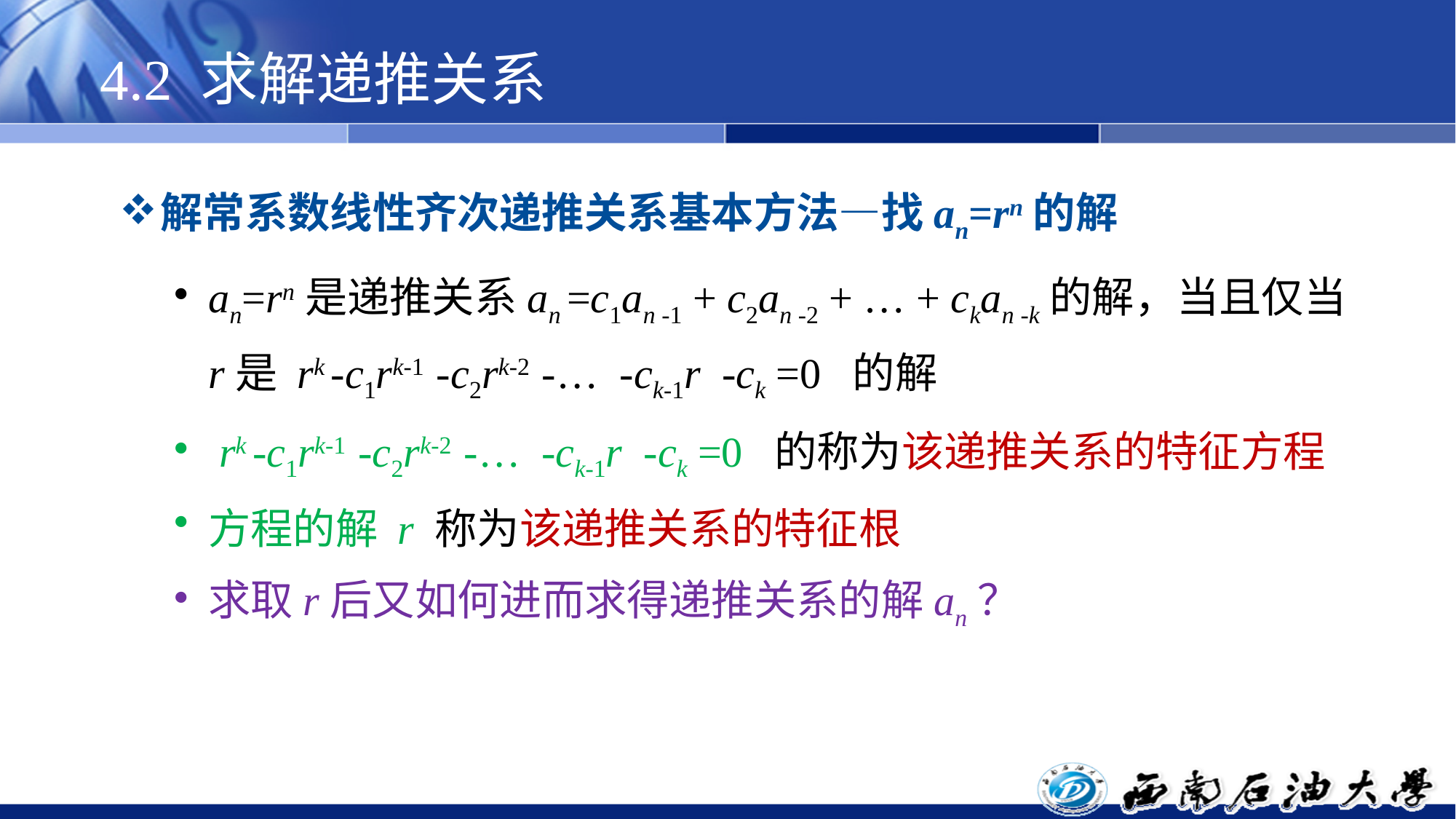

# 4.2 求解递推关系
解常系数线性齐次递推关系基本方法—找an=rn的解
an=rn是递推关系an =c1an -1 + c2an -2 + … + ckan -k的解，当且仅当   r是 rk -c1rk-1  -c2rk-2  -…  -ck-1r  -ck =0  的解
 rk -c1rk-1  -c2rk-2  -…  -ck-1r  -ck =0  的称为该递推关系的特征方程
方程的解 r 称为该递推关系的特征根
求取r后又如何进而求得递推关系的解an？